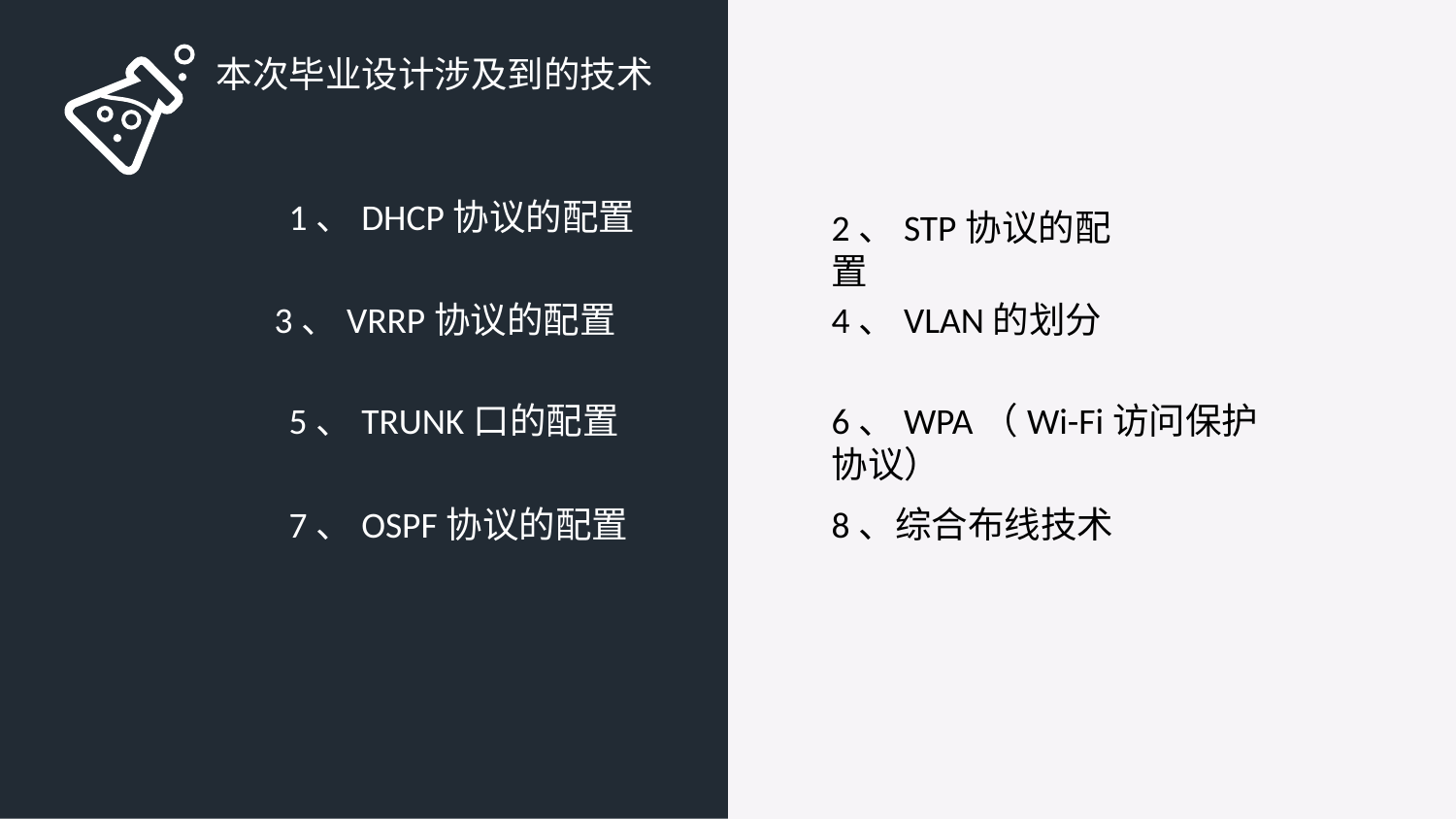

本次毕业设计涉及到的技术

1、DHCP协议的配置

2、STP协议的配置
3、VRRP协议的配置
4、VLAN的划分
5、TRUNK口的配置
6、WPA（Wi-Fi访问保护协议）
7、OSPF协议的配置
8、综合布线技术